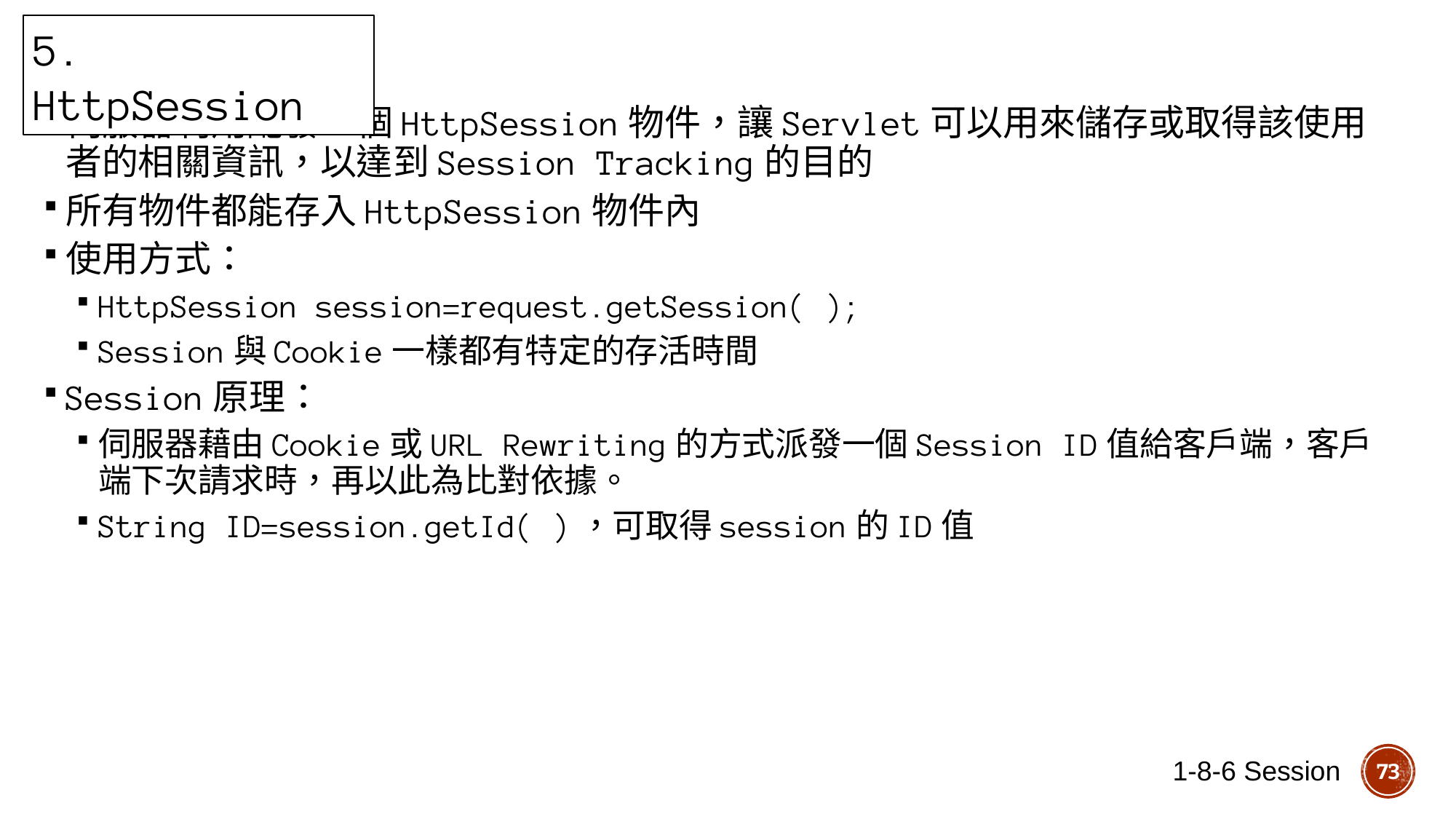

5. HttpSession
伺服器利用配發一個HttpSession物件，讓Servlet可以用來儲存或取得該使用者的相關資訊，以達到Session Tracking的目的
所有物件都能存入HttpSession物件內
使用方式：
HttpSession session=request.getSession( );
Session與Cookie一樣都有特定的存活時間
Session原理：
伺服器藉由Cookie或URL Rewriting的方式派發一個Session ID值給客戶端，客戶端下次請求時，再以此為比對依據。
String ID=session.getId( )，可取得session的ID值

1-8-6 Session
73